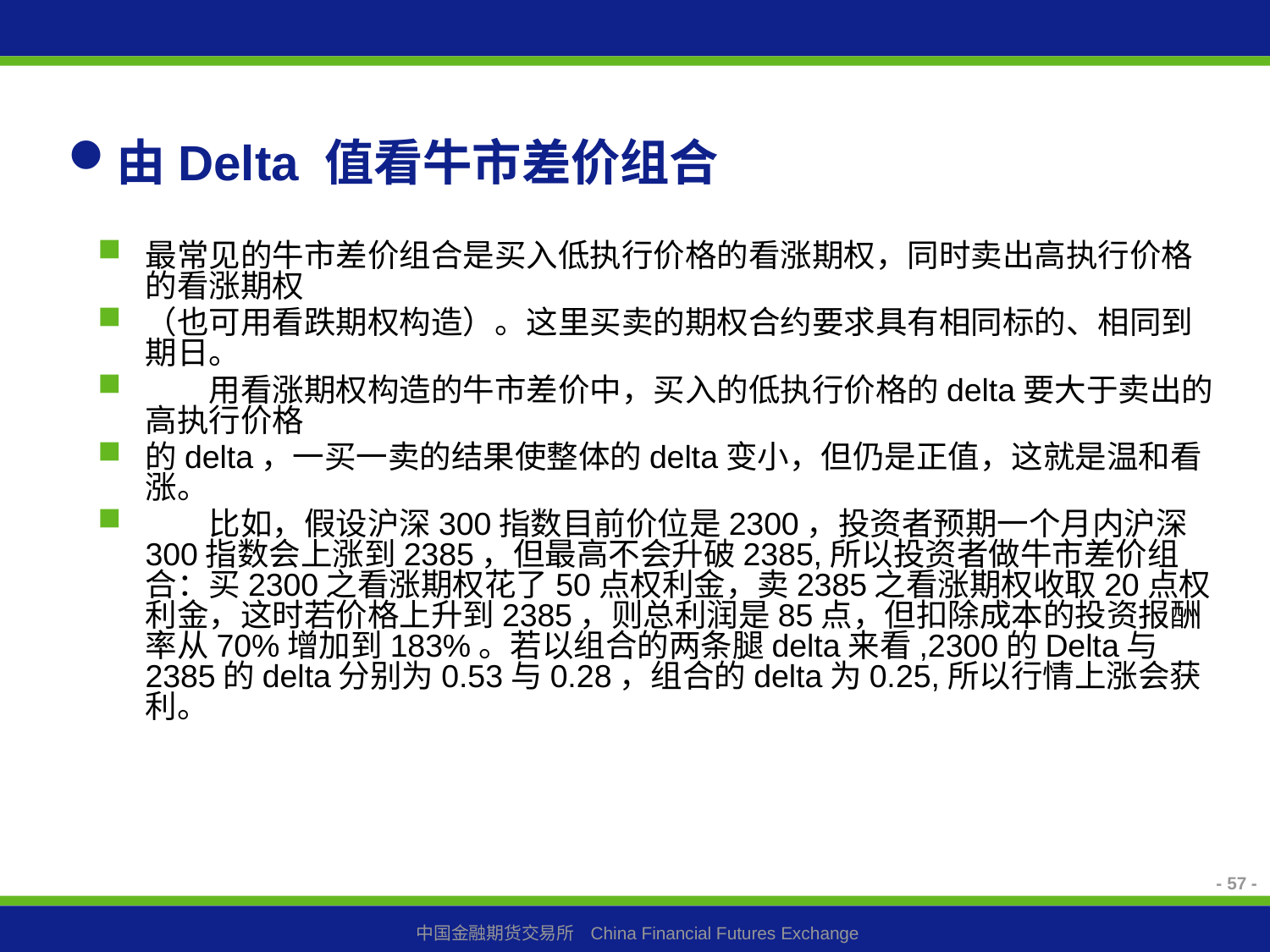

# 由Delta 值看牛市差价组合
最常见的牛市差价组合是买入低执行价格的看涨期权，同时卖出高执行价格的看涨期权
（也可用看跌期权构造）。这里买卖的期权合约要求具有相同标的、相同到期日。
　　用看涨期权构造的牛市差价中，买入的低执行价格的delta要大于卖出的高执行价格
的delta，一买一卖的结果使整体的delta变小，但仍是正值，这就是温和看涨。
　　比如，假设沪深300指数目前价位是2300，投资者预期一个月内沪深300指数会上涨到2385，但最高不会升破2385,所以投资者做牛市差价组合：买2300之看涨期权花了50点权利金，卖2385之看涨期权收取20点权利金，这时若价格上升到2385，则总利润是85点，但扣除成本的投资报酬率从70%增加到183%。若以组合的两条腿delta来看,2300的Delta与2385的delta分别为0.53与0.28，组合的delta为0.25,所以行情上涨会获利。
- 57 -